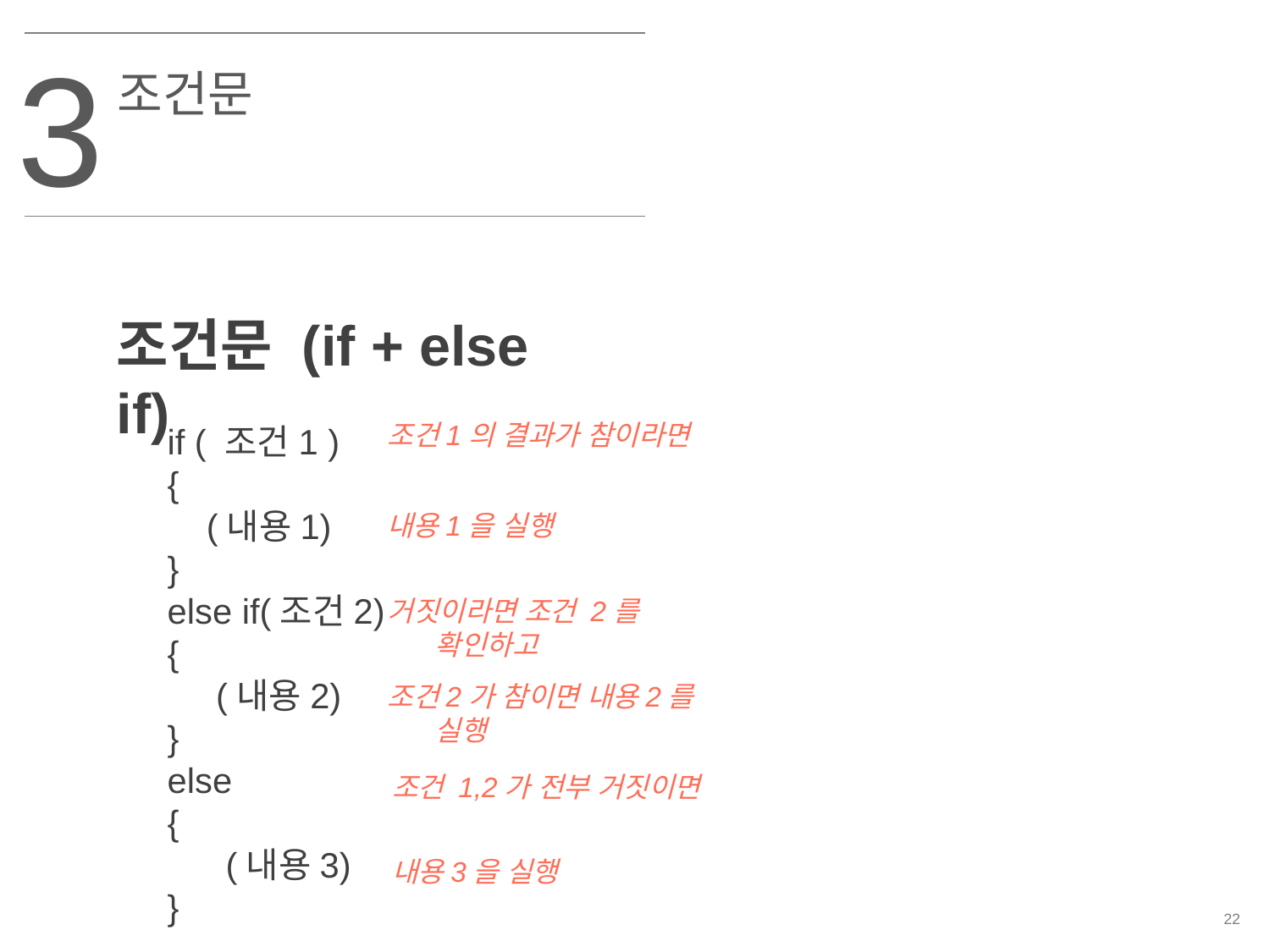

3
조건문
조건문 (if + else if)
조건1의 결과가 참이라면
if ( 조건1 )
{
    (내용1)
}
else if(조건2)
{
     (내용2)
}
else
{
      (내용3)
}
내용1을 실행
거짓이라면 조건 2를 확인하고
조건2가 참이면 내용2를 실행
조건 1,2가 전부 거짓이면
내용3을 실행